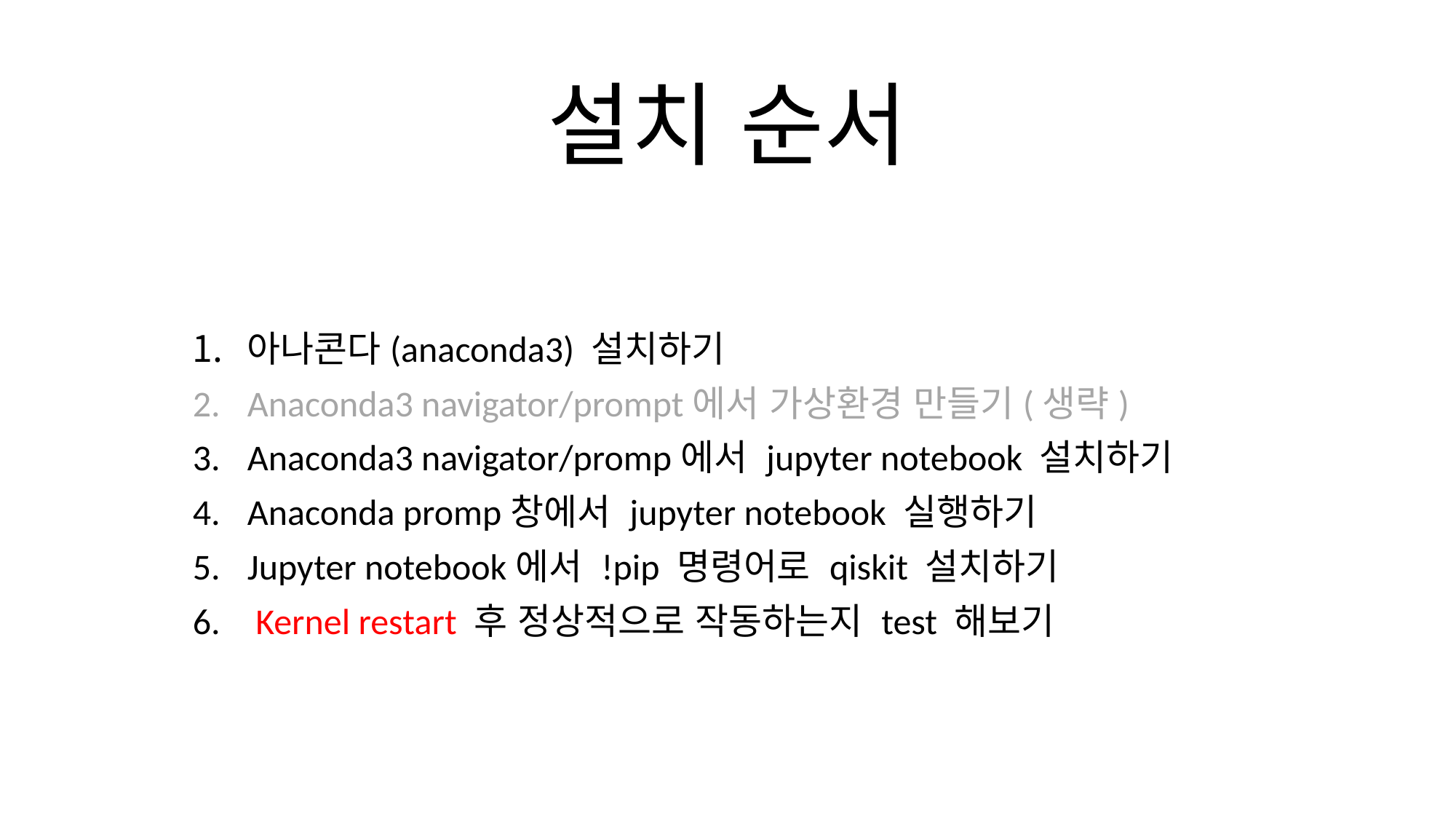

# 설치 순서

아나콘다(anaconda3) 설치하기
Anaconda3 navigator/prompt에서 가상환경 만들기(생략)
Anaconda3 navigator/promp에서 jupyter notebook 설치하기
Anaconda promp창에서 jupyter notebook 실행하기
Jupyter notebook에서 !pip 명령어로 qiskit 설치하기
 Kernel restart 후 정상적으로 작동하는지 test 해보기